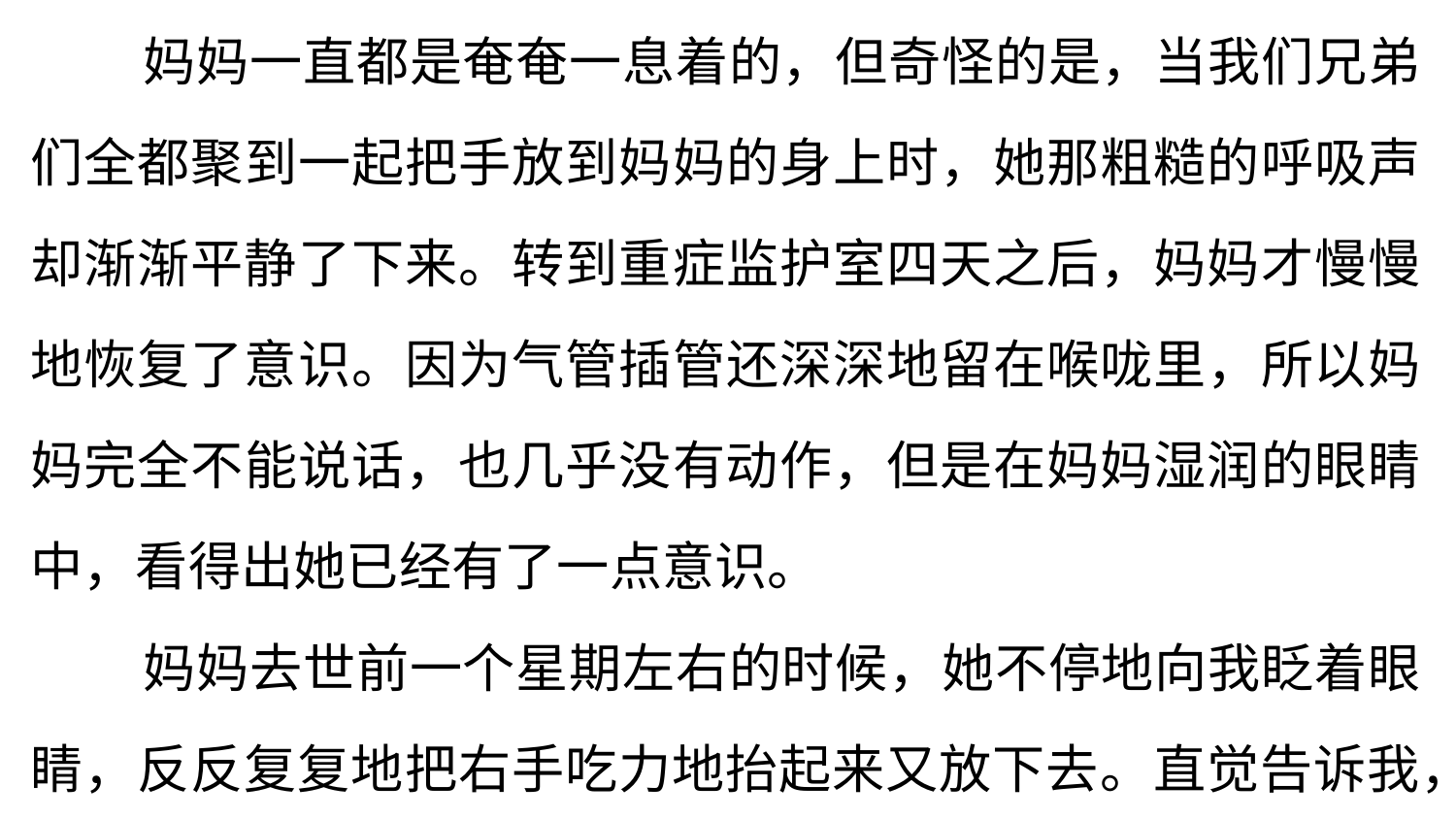

妈妈一直都是奄奄一息着的，但奇怪的是，当我们兄弟们全都聚到一起把手放到妈妈的身上时，她那粗糙的呼吸声却渐渐平静了下来。转到重症监护室四天之后，妈妈才慢慢地恢复了意识。因为气管插管还深深地留在喉咙里，所以妈妈完全不能说话，也几乎没有动作，但是在妈妈湿润的眼睛中，看得出她已经有了一点意识。
        妈妈去世前一个星期左右的时候，她不停地向我眨着眼睛，反反复复地把右手吃力地抬起来又放下去。直觉告诉我，